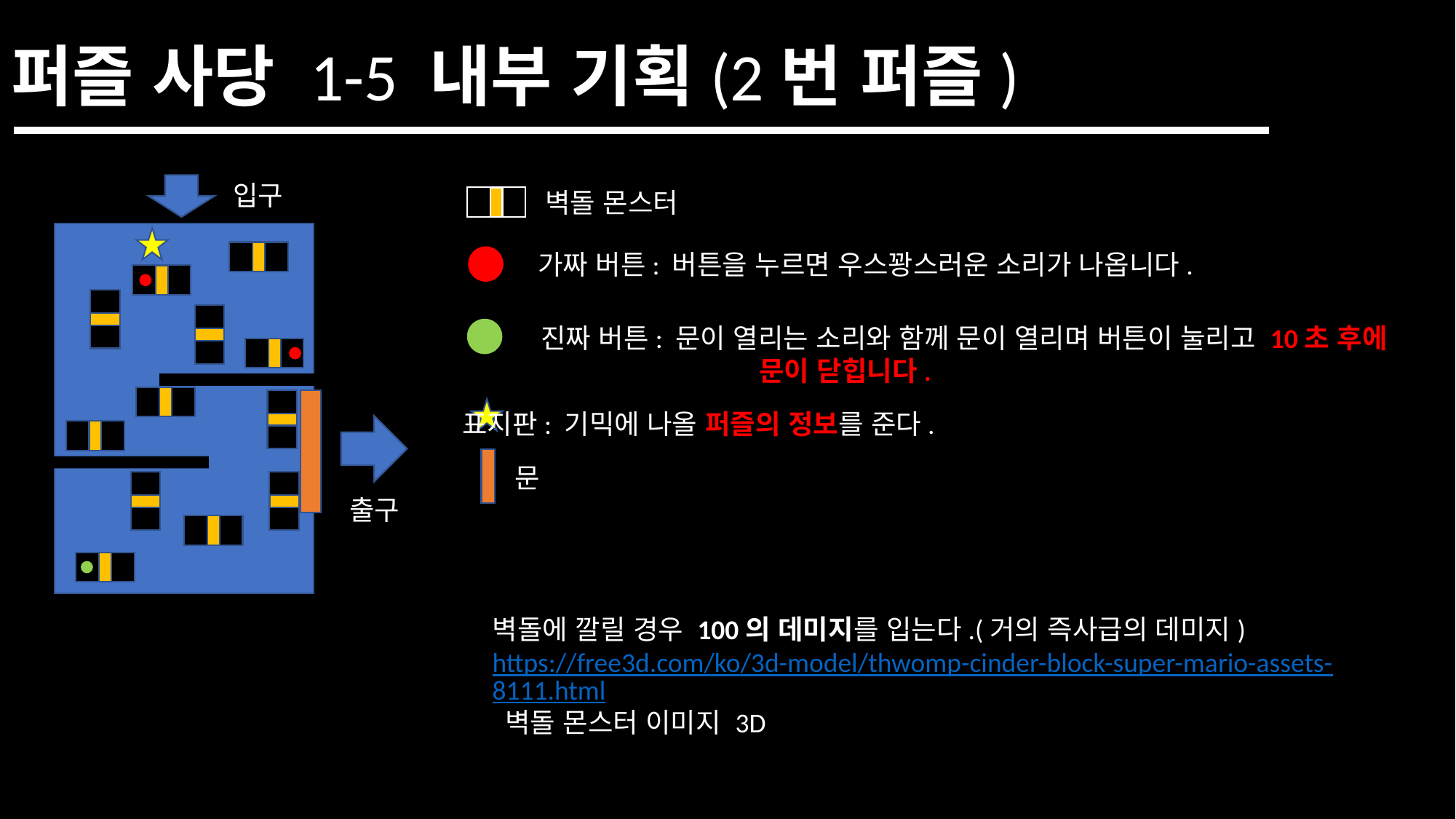

# 퍼즐 사당 1-5 내부 기획(2번 퍼즐)
입구

벽돌 몬스터

가짜 버튼: 버튼을 누르면 우스꽝스러운 소리가 나옵니다.

진짜 버튼: 문이 열리는 소리와 함께 문이 열리며 버튼이 눌리고 10초 후에
		문이 닫힙니다.

표지판: 기믹에 나올 퍼즐의 정보를 준다.

문

출구
벽돌에 깔릴 경우 100의 데미지를 입는다.(거의 즉사급의 데미지)
https://free3d.com/ko/3d-model/thwomp-cinder-block-super-mario-assets-8111.html 벽돌 몬스터 이미지 3D